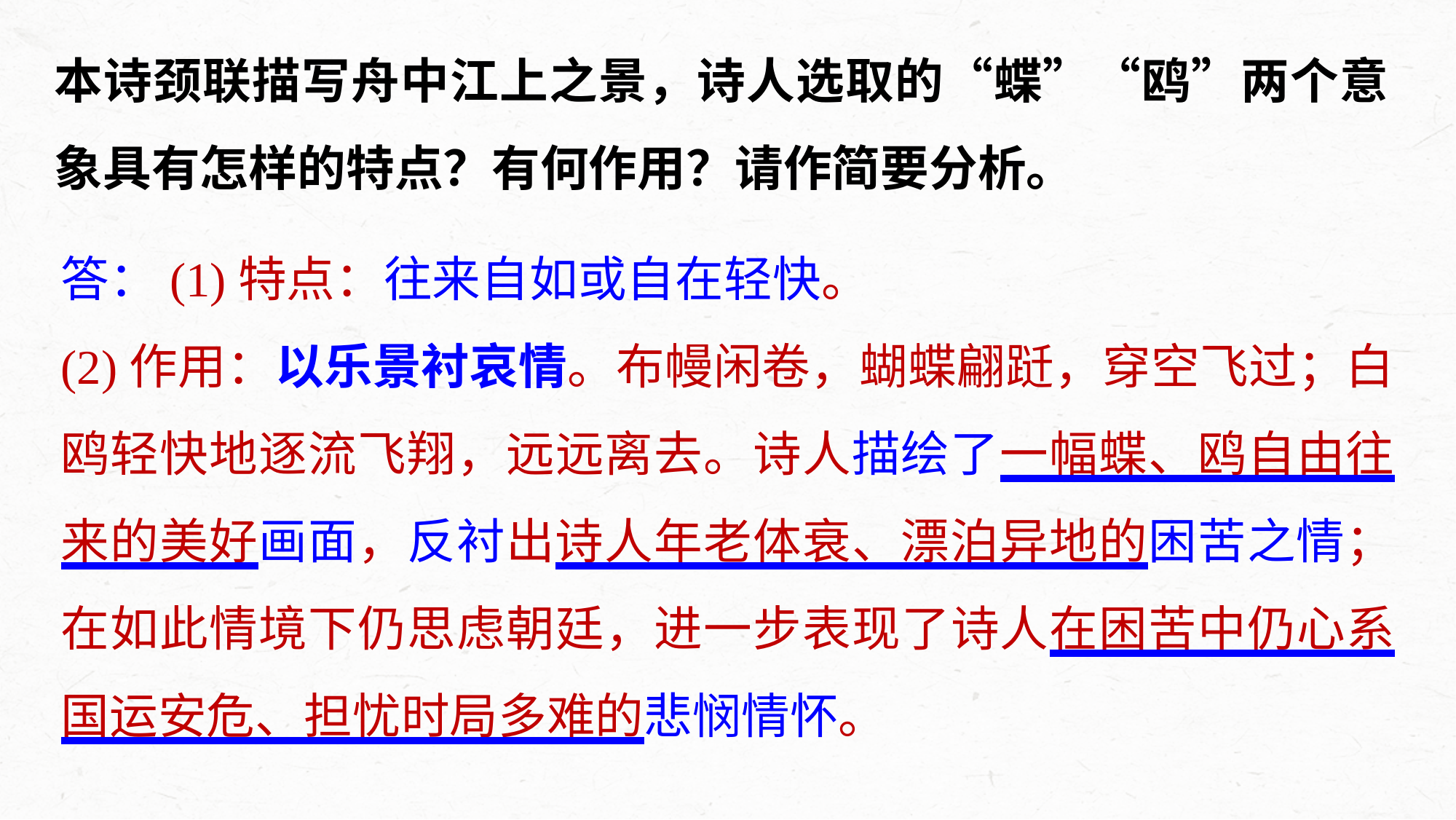

本诗颈联描写舟中江上之景，诗人选取的“蝶”“鸥”两个意象具有怎样的特点？有何作用？请作简要分析。
答：(1)特点：往来自如或自在轻快。
(2)作用：以乐景衬哀情。布幔闲卷，蝴蝶翩跹，穿空飞过；白鸥轻快地逐流飞翔，远远离去。诗人描绘了一幅蝶、鸥自由往来的美好画面，反衬出诗人年老体衰、漂泊异地的困苦之情；在如此情境下仍思虑朝廷，进一步表现了诗人在困苦中仍心系国运安危、担忧时局多难的悲悯情怀。